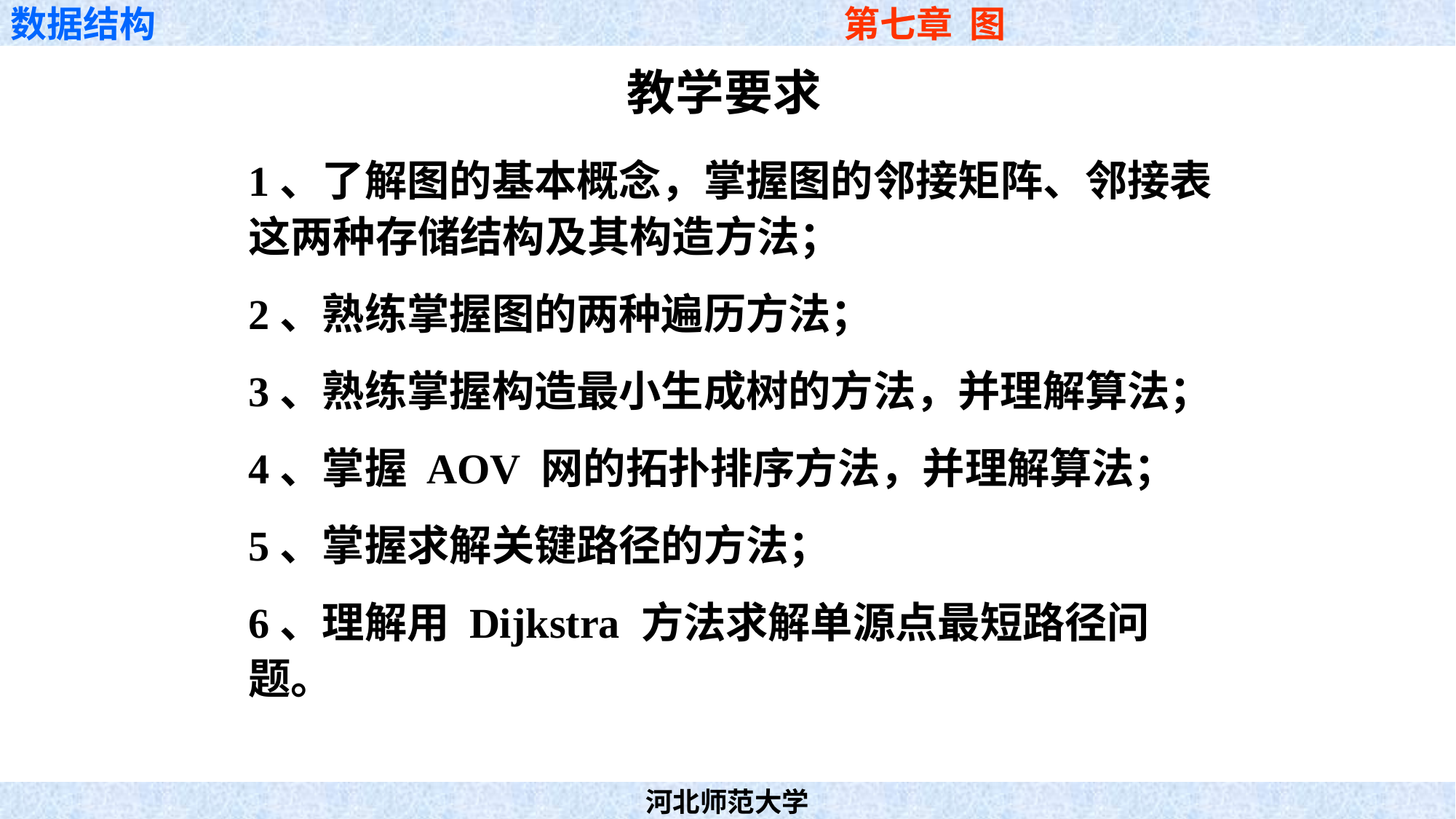

教学要求
1、了解图的基本概念，掌握图的邻接矩阵、邻接表这两种存储结构及其构造方法；
2、熟练掌握图的两种遍历方法；
3、熟练掌握构造最小生成树的方法，并理解算法；
4、掌握 AOV 网的拓扑排序方法，并理解算法；
5、掌握求解关键路径的方法；
6、理解用 Dijkstra 方法求解单源点最短路径问题。